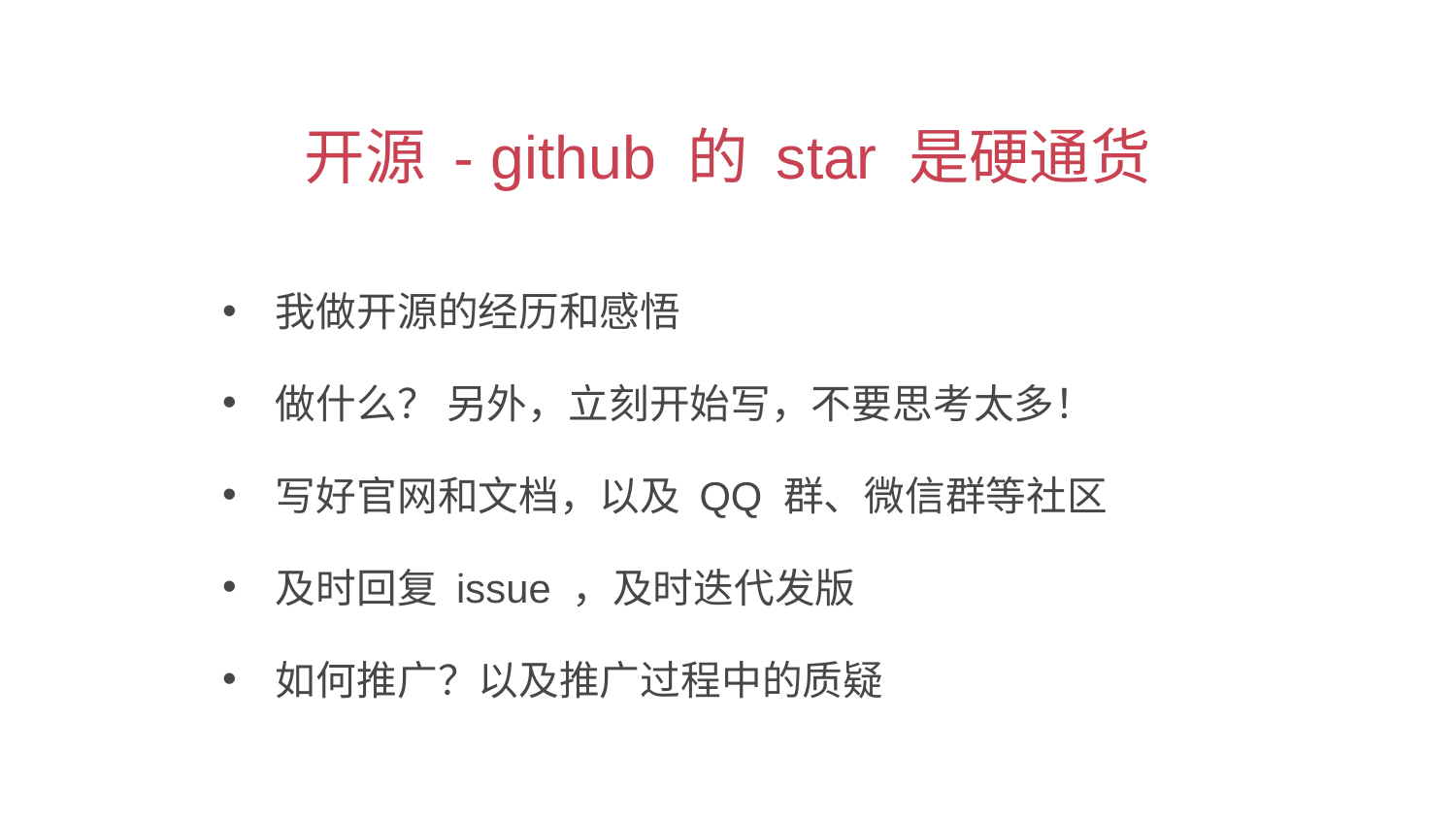

开源 - github 的 star 是硬通货
 我做开源的经历和感悟
 做什么？ 另外，立刻开始写，不要思考太多！
 写好官网和文档，以及 QQ 群、微信群等社区
 及时回复 issue ，及时迭代发版
 如何推广？以及推广过程中的质疑